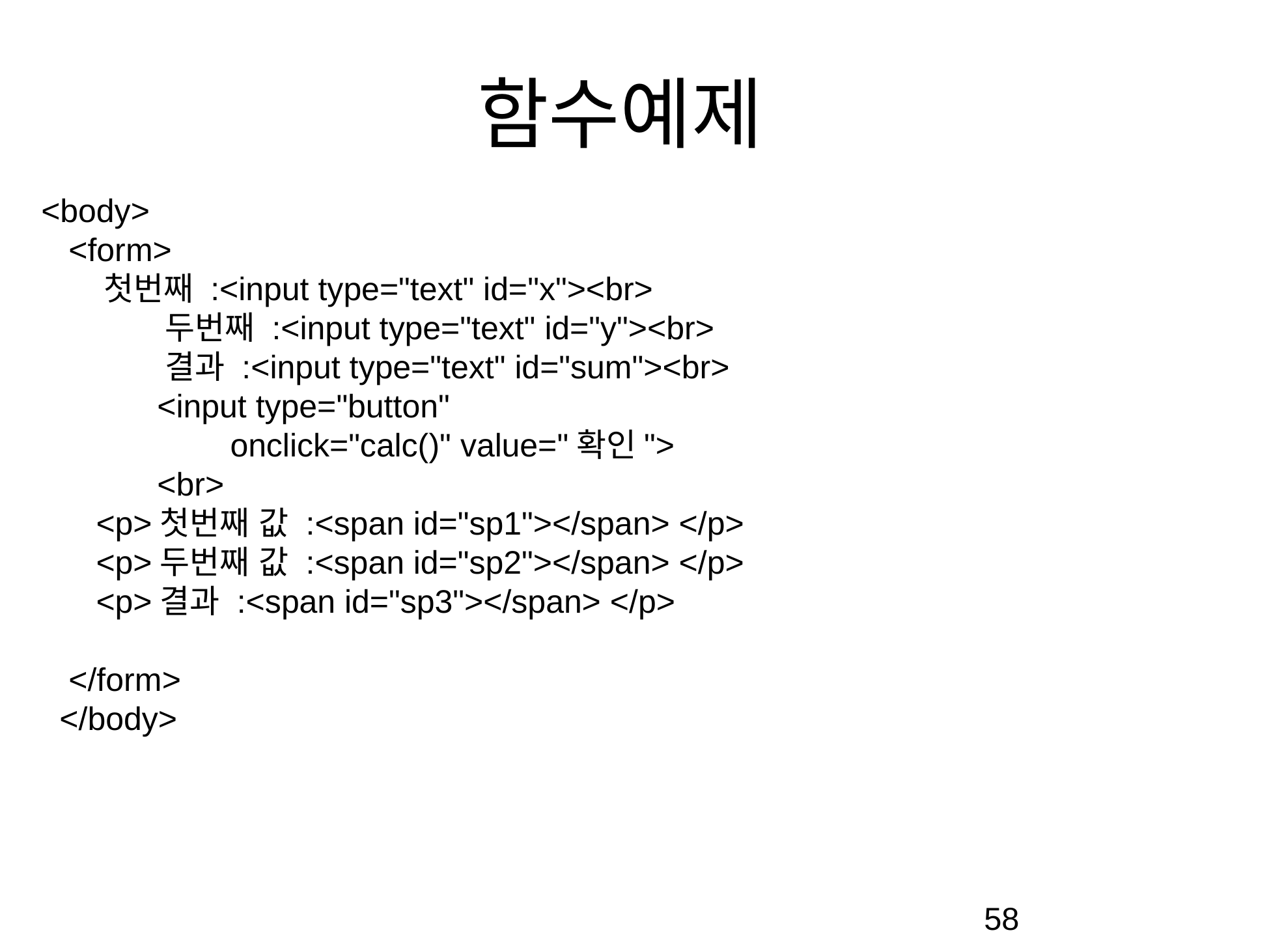

함수예제
<body>
   <form>
      첫번째 :<input type="text" id="x"><br>
	  두번째 :<input type="text" id="y"><br>
	  결과 :<input type="text" id="sum"><br>
	  <input type="button"
	          onclick="calc()" value="확인">
	  <br>
      <p>첫번째 값 :<span id="sp1"></span> </p>
      <p>두번째 값 :<span id="sp2"></span> </p>
      <p>결과 :<span id="sp3"></span> </p>

   </form>
  </body>
58